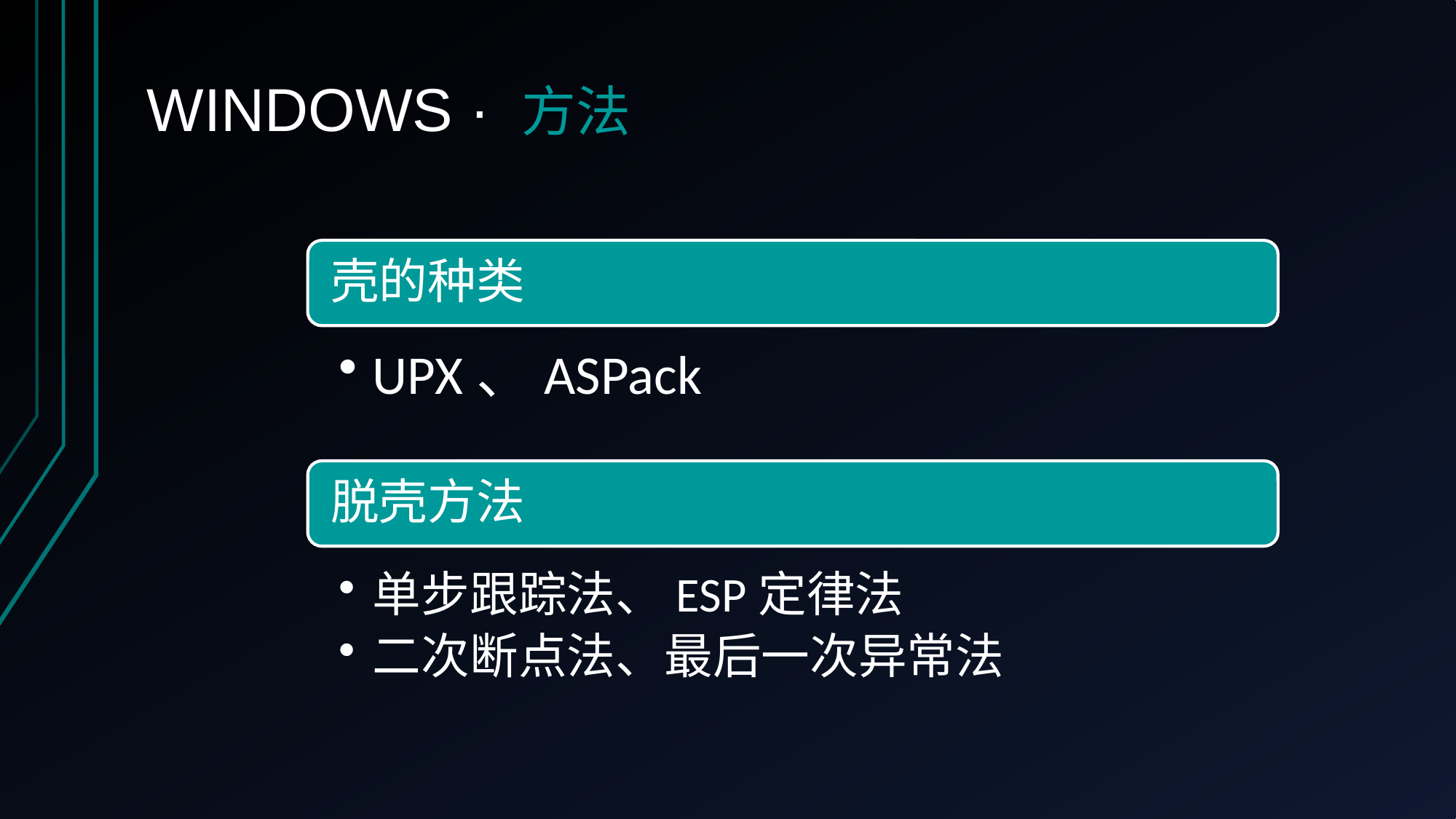

WINDOWS · 方法

壳的种类
UPX、ASPack
脱壳方法
单步跟踪法、ESP定律法
二次断点法、最后一次异常法